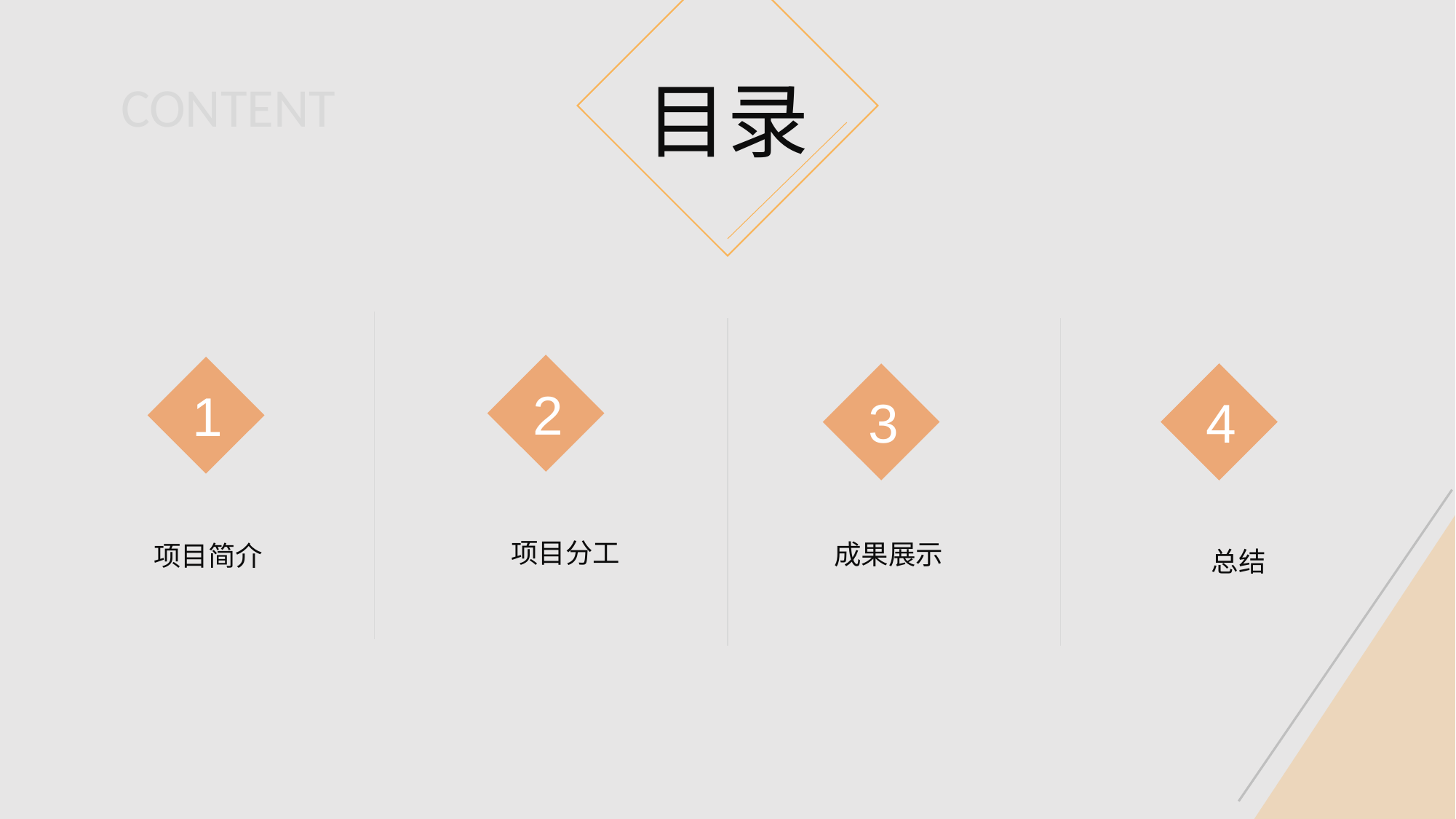

目录
CONTENT

2
项目分工

1
项目简介

3
成果展示

4
总结